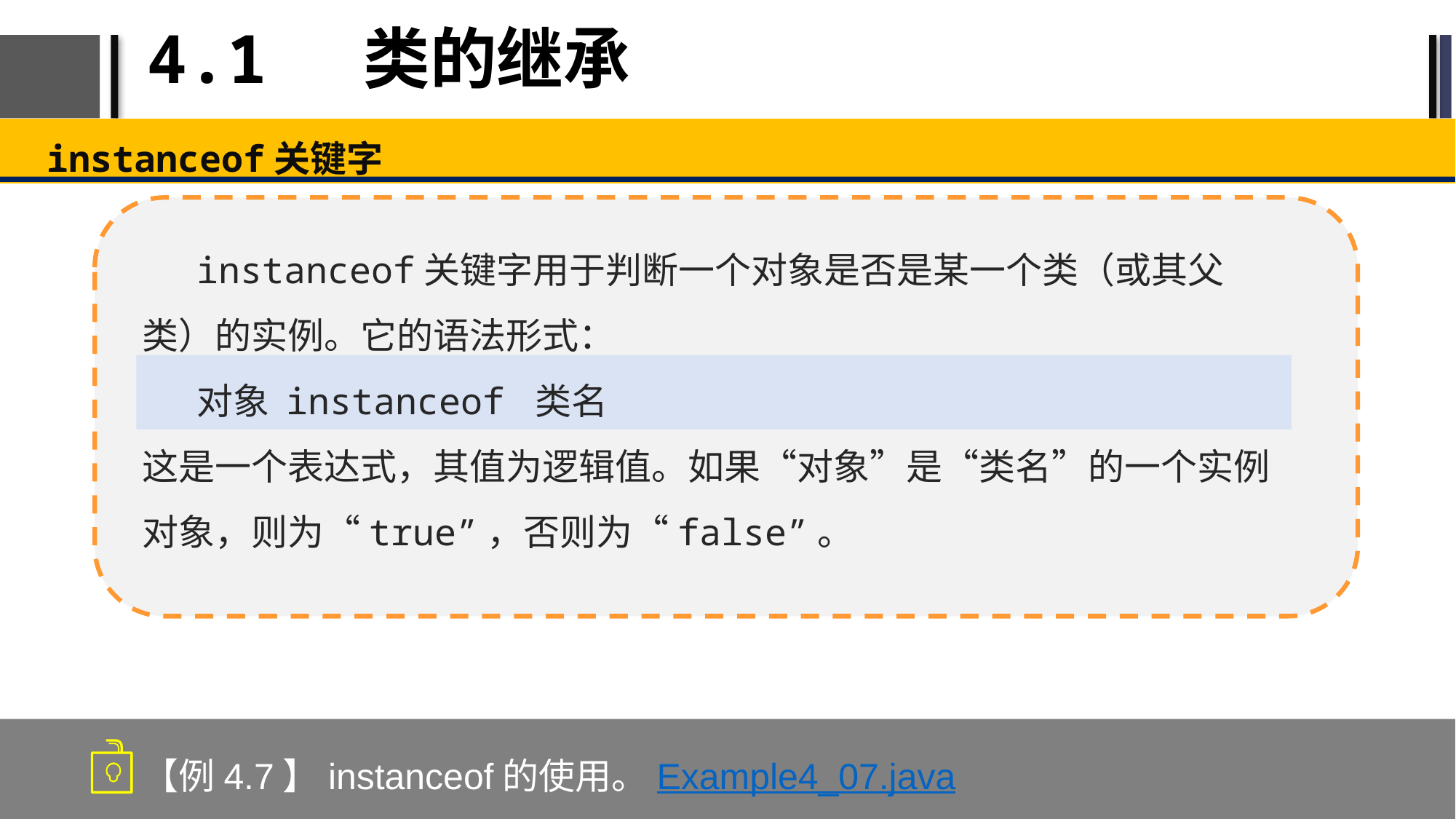

# 4.1  类的继承

instanceof关键字

instanceof关键字用于判断一个对象是否是某一个类（或其父类）的实例。它的语法形式：
对象 instanceof 类名
这是一个表达式，其值为逻辑值。如果“对象”是“类名”的一个实例对象，则为“true”，否则为“false”。

【例4.7】instanceof的使用。Example4_07.java